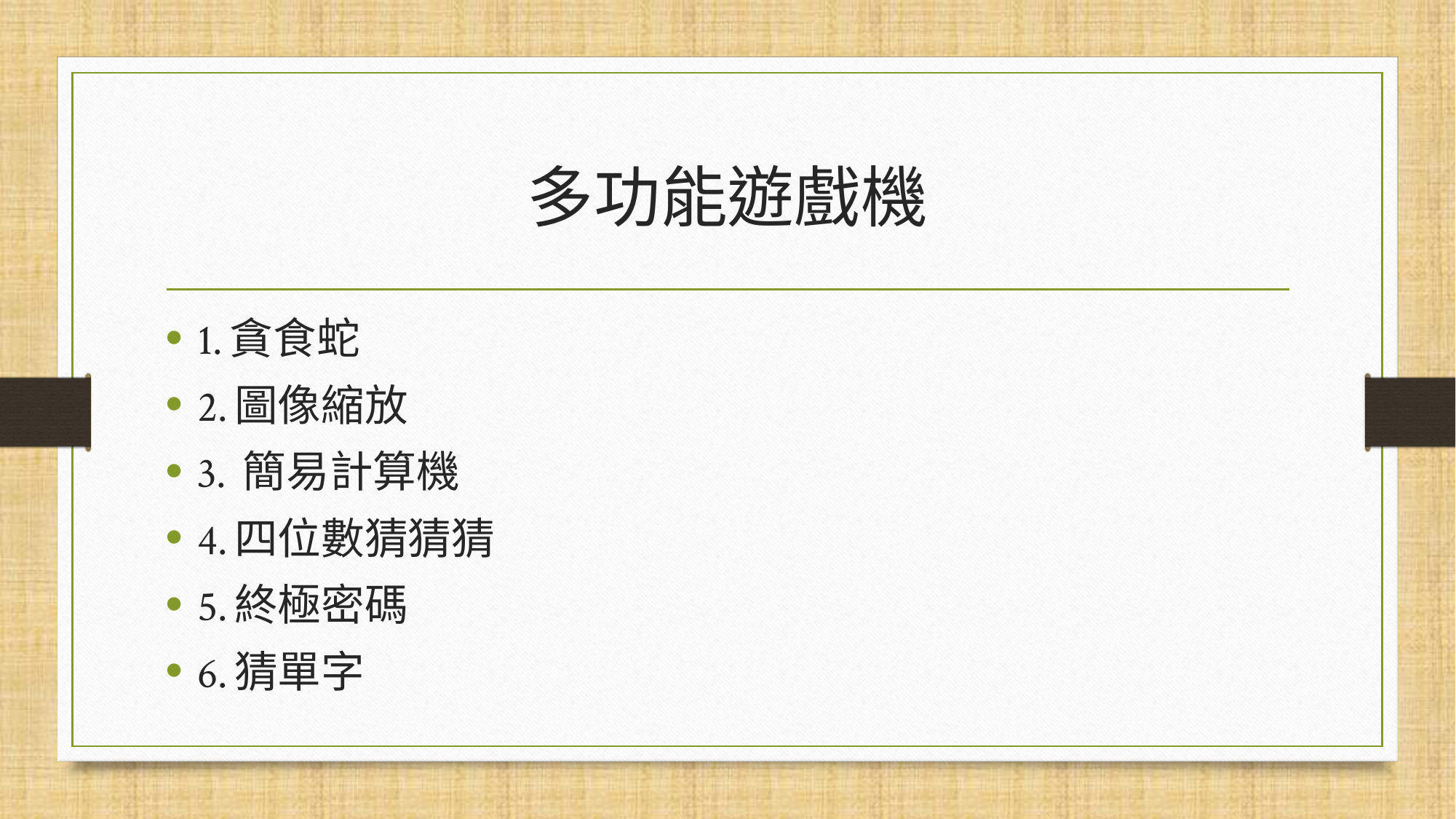

# 多功能遊戲機
1.貪食蛇
2.圖像縮放
3. 簡易計算機
4.四位數猜猜猜
5.終極密碼
6.猜單字